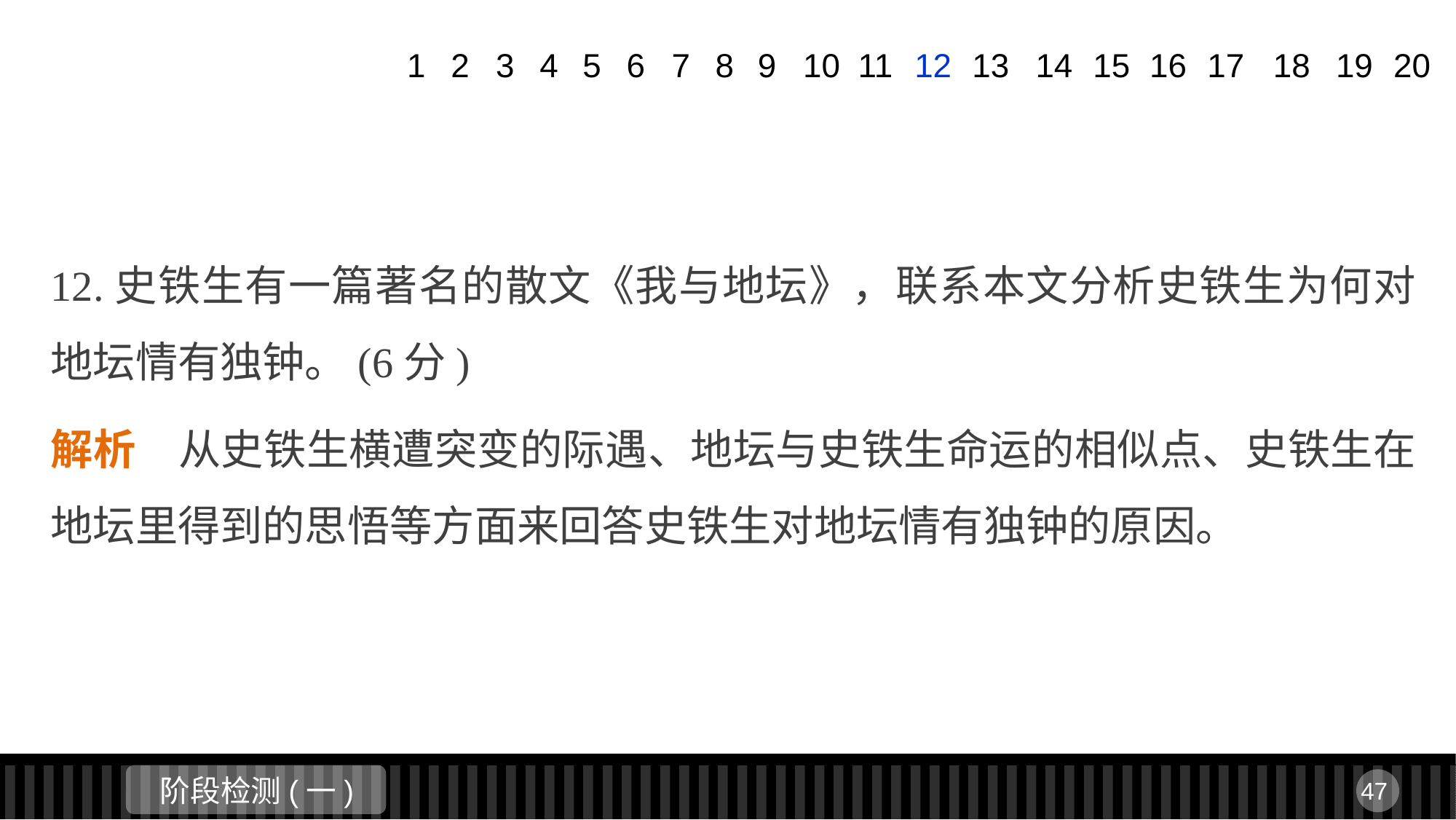

1
2
3
4
5
6
7
8
9
11
12
13
14
15
16
17
18
19
20
10
12.史铁生有一篇著名的散文《我与地坛》，联系本文分析史铁生为何对地坛情有独钟。(6分)
解析　从史铁生横遭突变的际遇、地坛与史铁生命运的相似点、史铁生在地坛里得到的思悟等方面来回答史铁生对地坛情有独钟的原因。